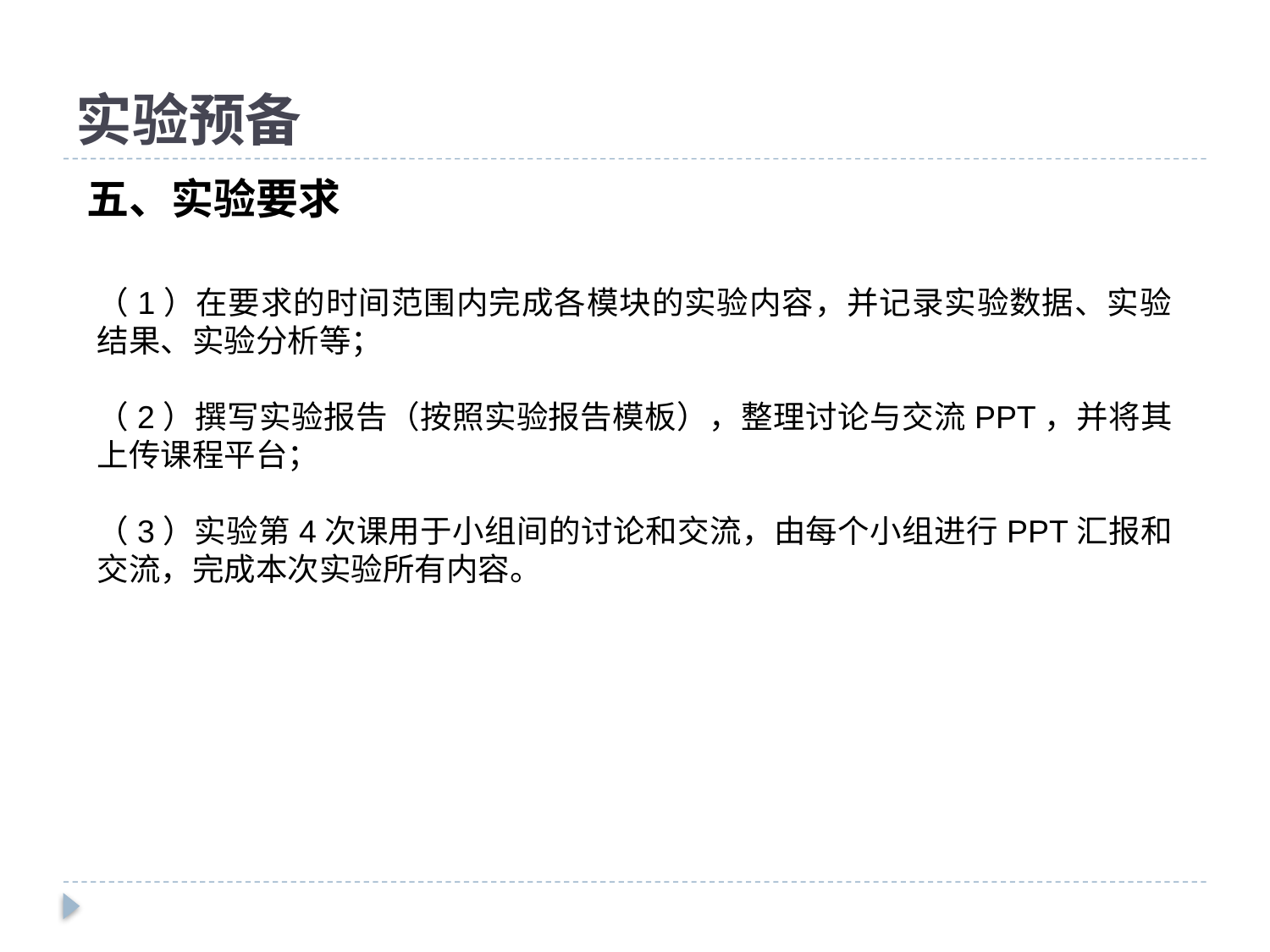

# 实验预备
五、实验要求
（1）在要求的时间范围内完成各模块的实验内容，并记录实验数据、实验结果、实验分析等；

（2）撰写实验报告（按照实验报告模板），整理讨论与交流PPT，并将其上传课程平台；

（3）实验第4次课用于小组间的讨论和交流，由每个小组进行PPT汇报和交流，完成本次实验所有内容。